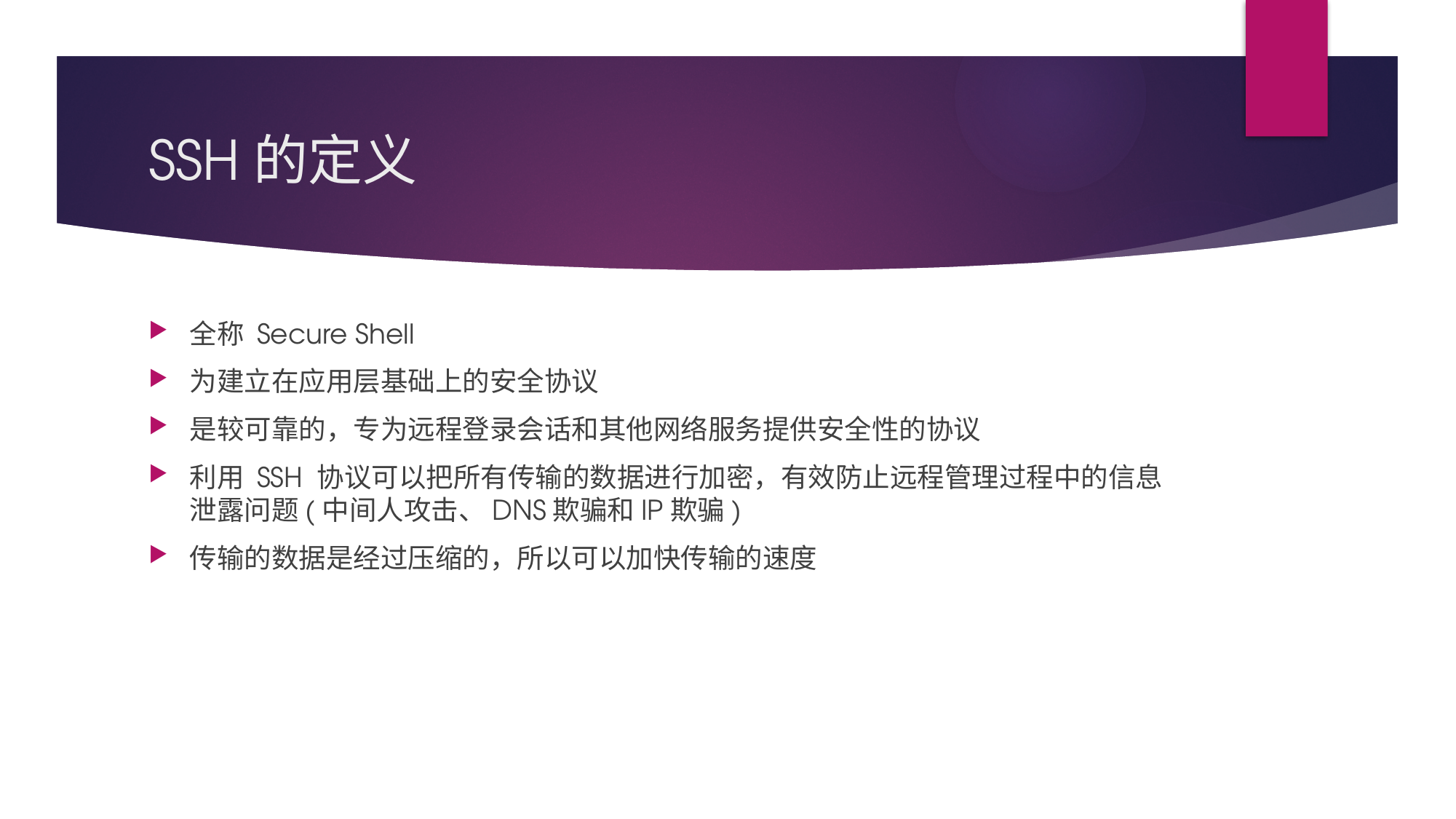

# SSH的定义
全称 Secure Shell
为建立在应用层基础上的安全协议
是较可靠的，专为远程登录会话和其他网络服务提供安全性的协议
利用 SSH 协议可以把所有传输的数据进行加密，有效防止远程管理过程中的信息泄露问题(中间人攻击、DNS欺骗和IP欺骗)
传输的数据是经过压缩的，所以可以加快传输的速度